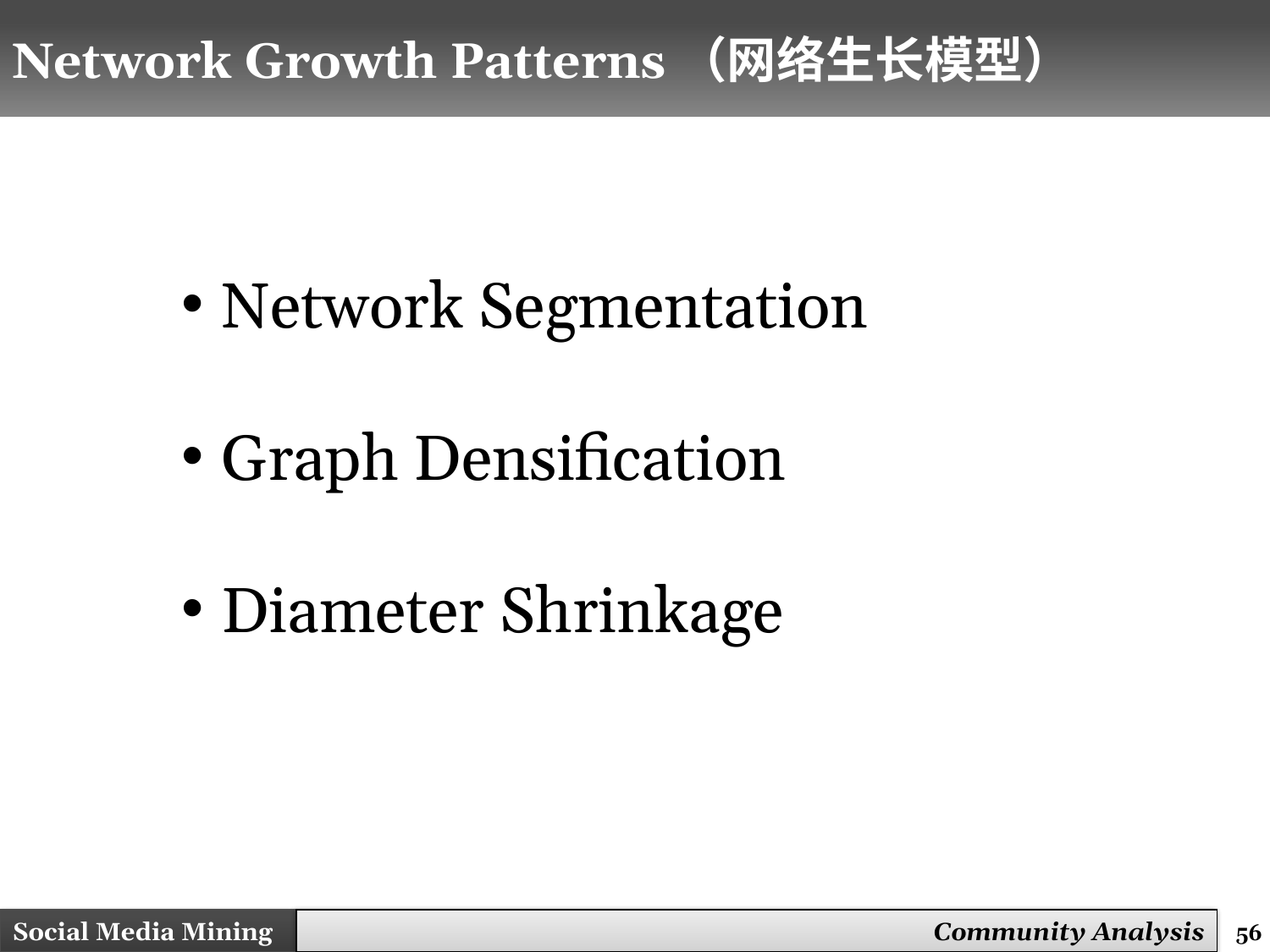

# Network Growth Patterns（网络生长模型）
Network Segmentation

Graph Densification

Diameter Shrinkage